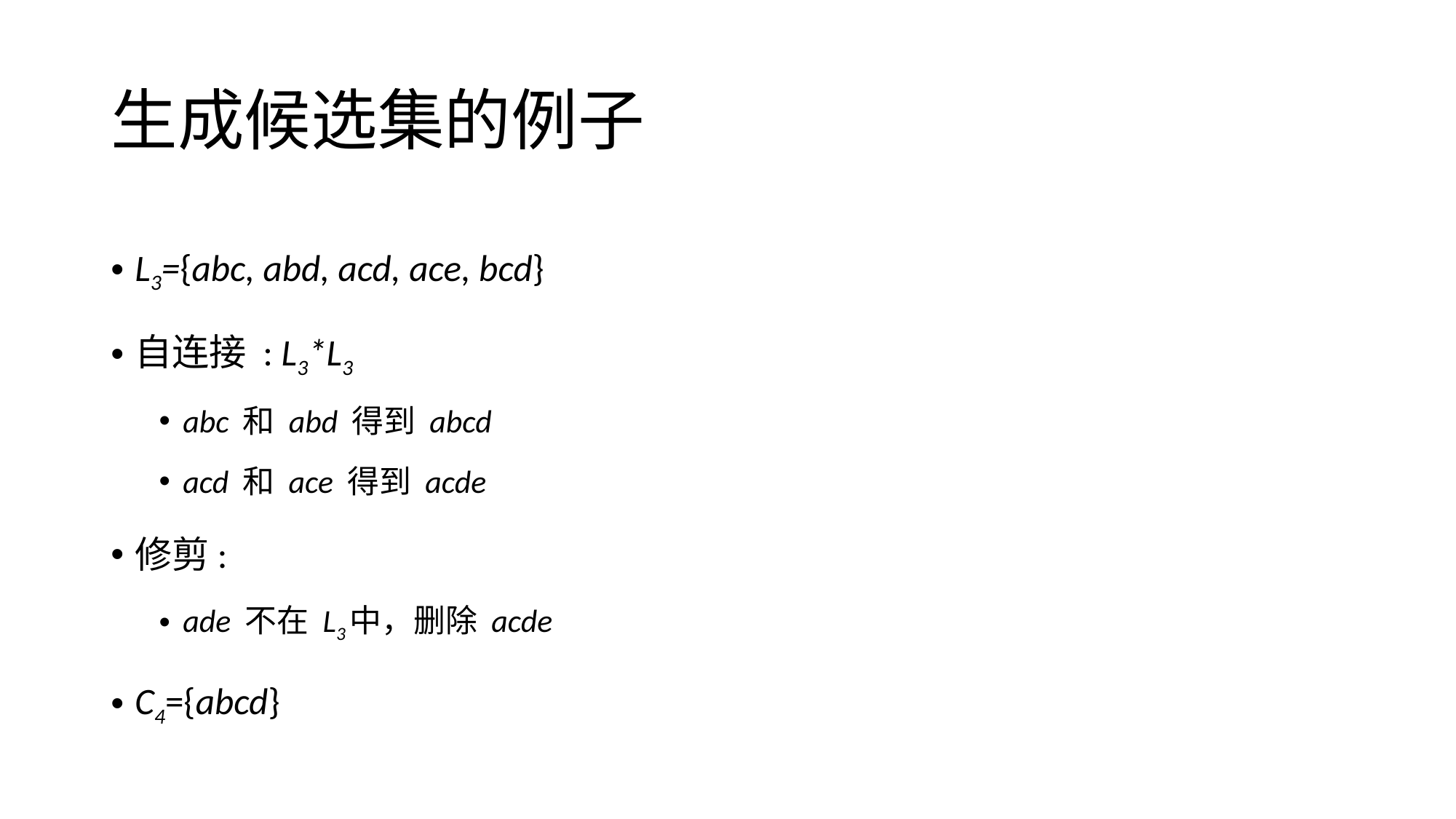

# 生成候选集的例子
L3={abc, abd, acd, ace, bcd}
自连接 : L3*L3
abc 和 abd 得到 abcd
acd 和 ace 得到 acde
修剪:
ade 不在 L3中，删除 acde
C4={abcd}